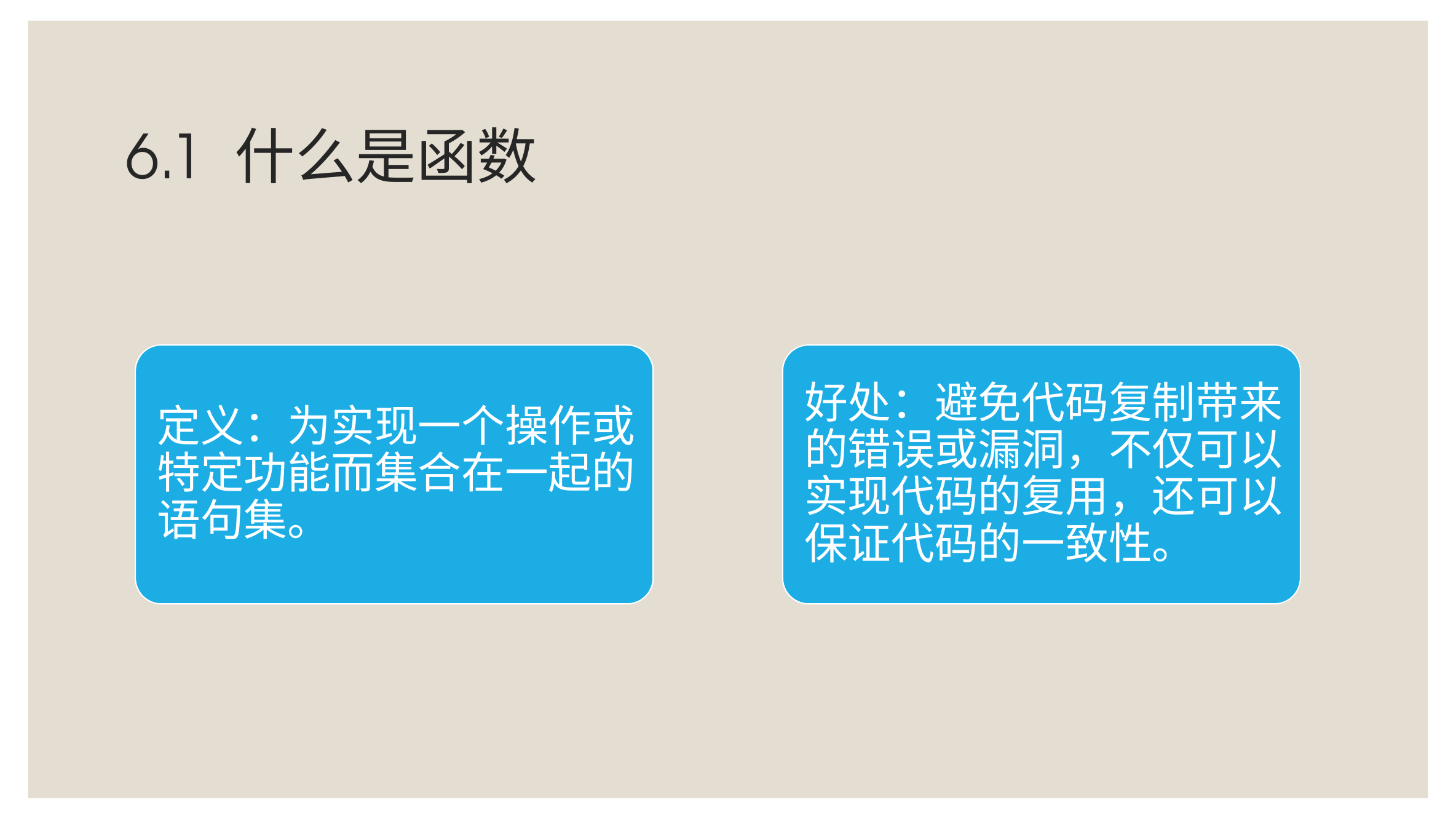

# 6.1 什么是函数
定义：为实现一个操作或特定功能而集合在一起的语句集。
好处：避免代码复制带来的错误或漏洞，不仅可以实现代码的复用，还可以保证代码的一致性。